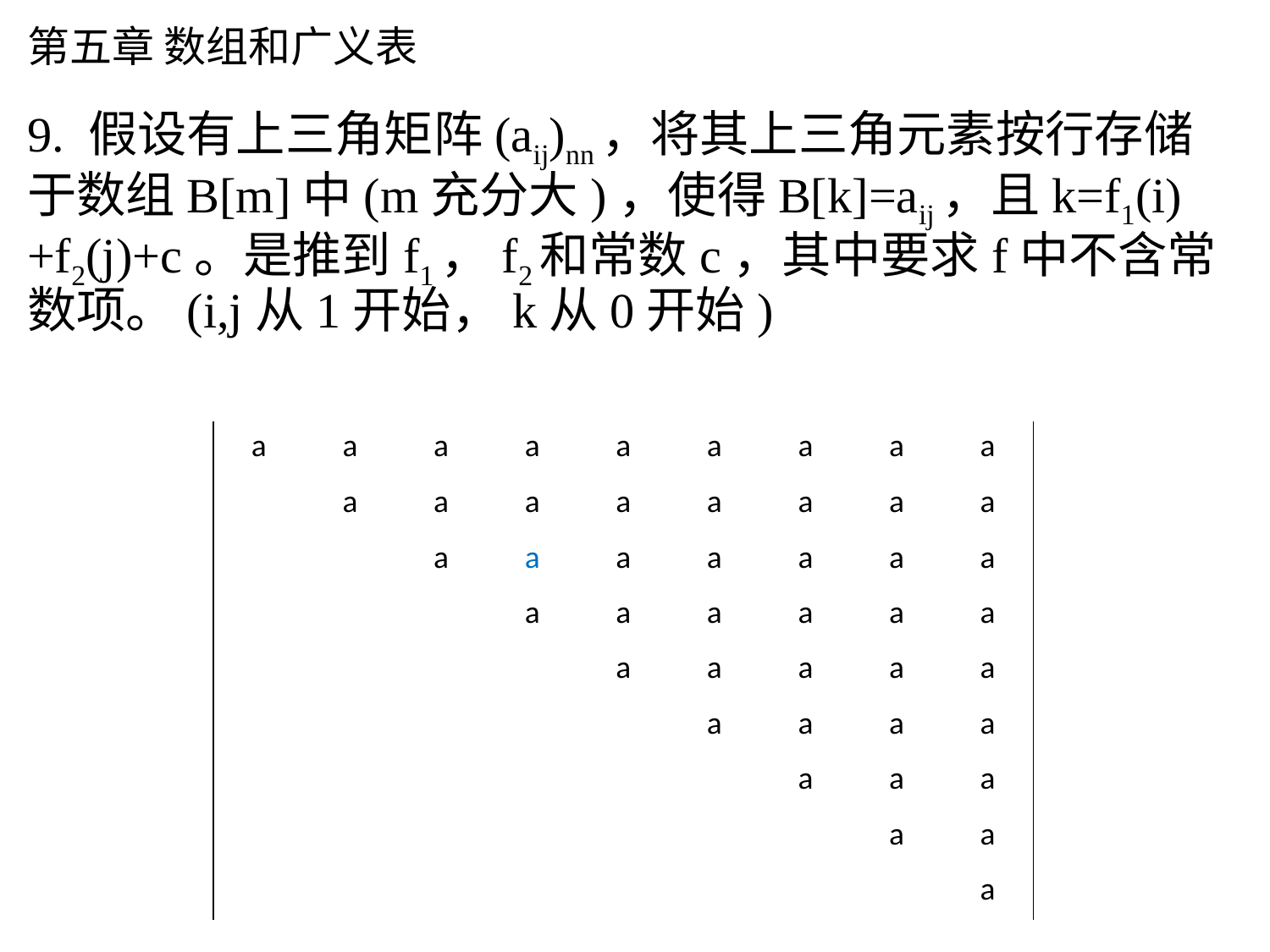

# 第五章 数组和广义表
9. 假设有上三角矩阵(aij)nn，将其上三角元素按行存储于数组B[m]中(m充分大)，使得B[k]=aij，且k=f1(i)+f2(j)+c。是推到f1，f2和常数c，其中要求f中不含常数项。(i,j从1开始，k从0开始)

| a | a | a | a | a | a | a | a | a |
| --- | --- | --- | --- | --- | --- | --- | --- | --- |
|  | a | a | a | a | a | a | a | a |
|  |  | a | a | a | a | a | a | a |
|  |  |  | a | a | a | a | a | a |
|  |  |  |  | a | a | a | a | a |
|  |  |  |  |  | a | a | a | a |
|  |  |  |  |  |  | a | a | a |
|  |  |  |  |  |  |  | a | a |
|  |  |  |  |  |  |  |  | a |